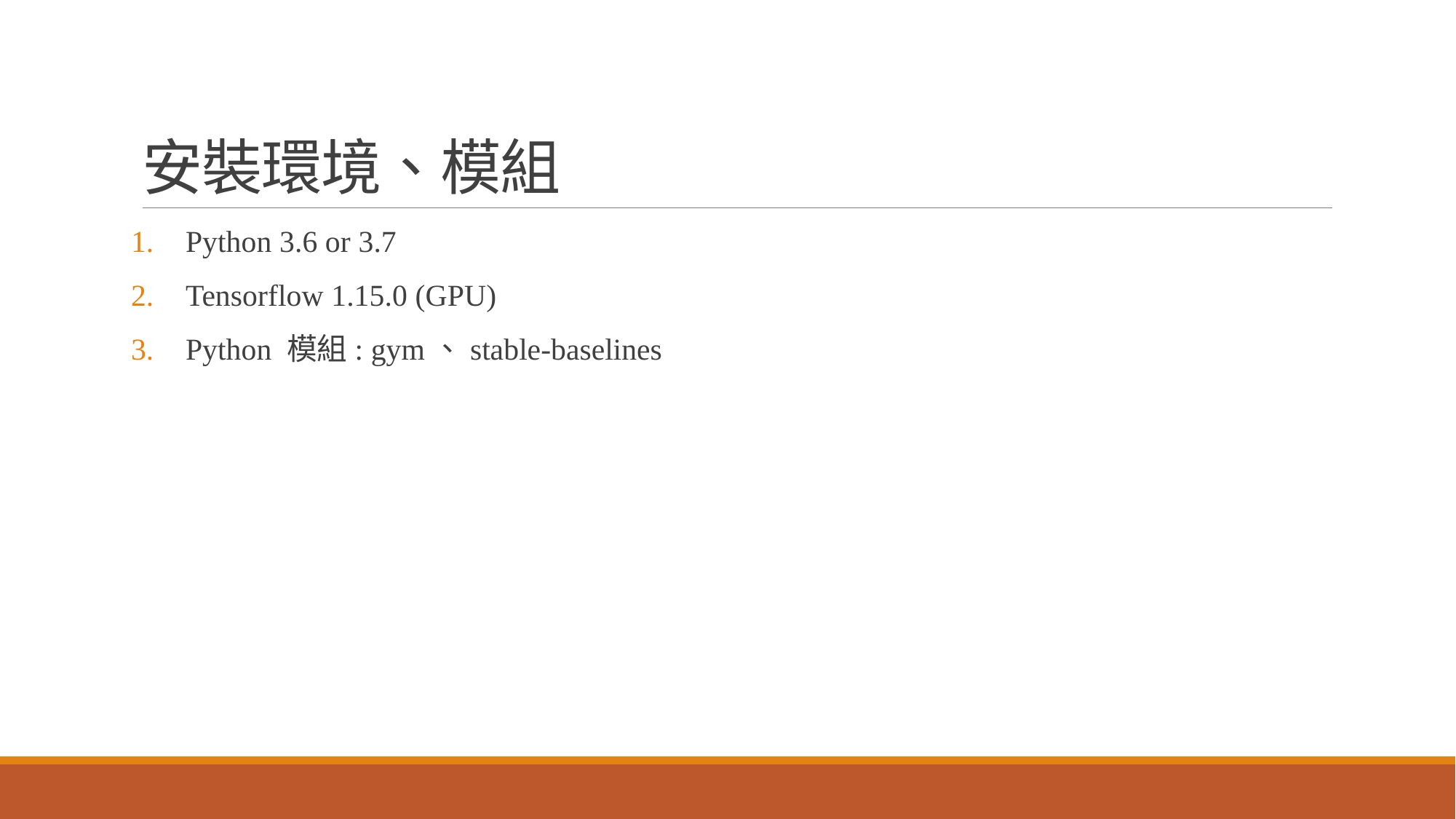

# 安裝環境、模組
Python 3.6 or 3.7
Tensorflow 1.15.0 (GPU)
Python 模組: gym、stable-baselines